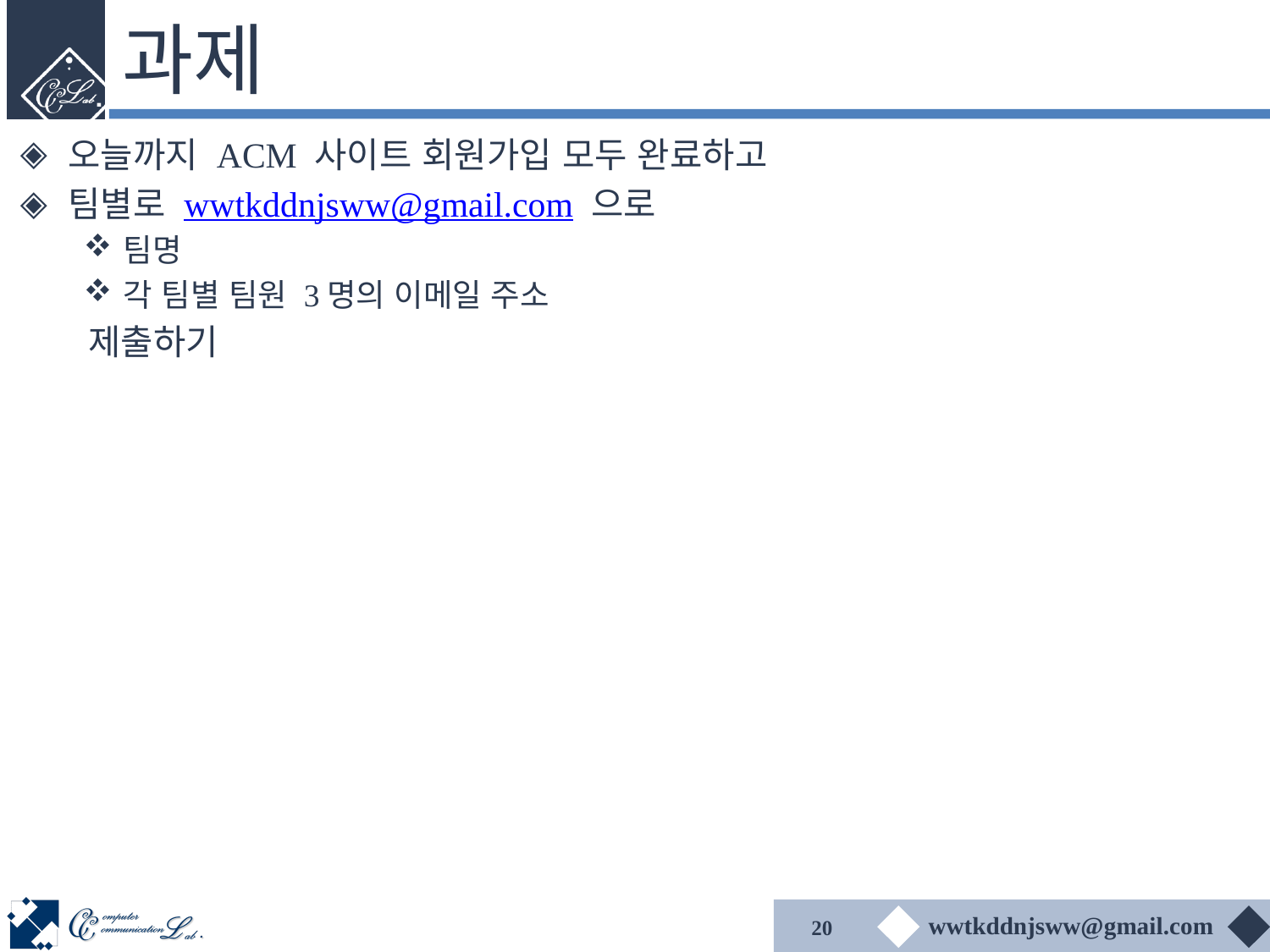

# 과제
오늘까지 ACM 사이트 회원가입 모두 완료하고
팀별로 wwtkddnjsww@gmail.com 으로
팀명
각 팀별 팀원 3명의 이메일 주소
      제출하기